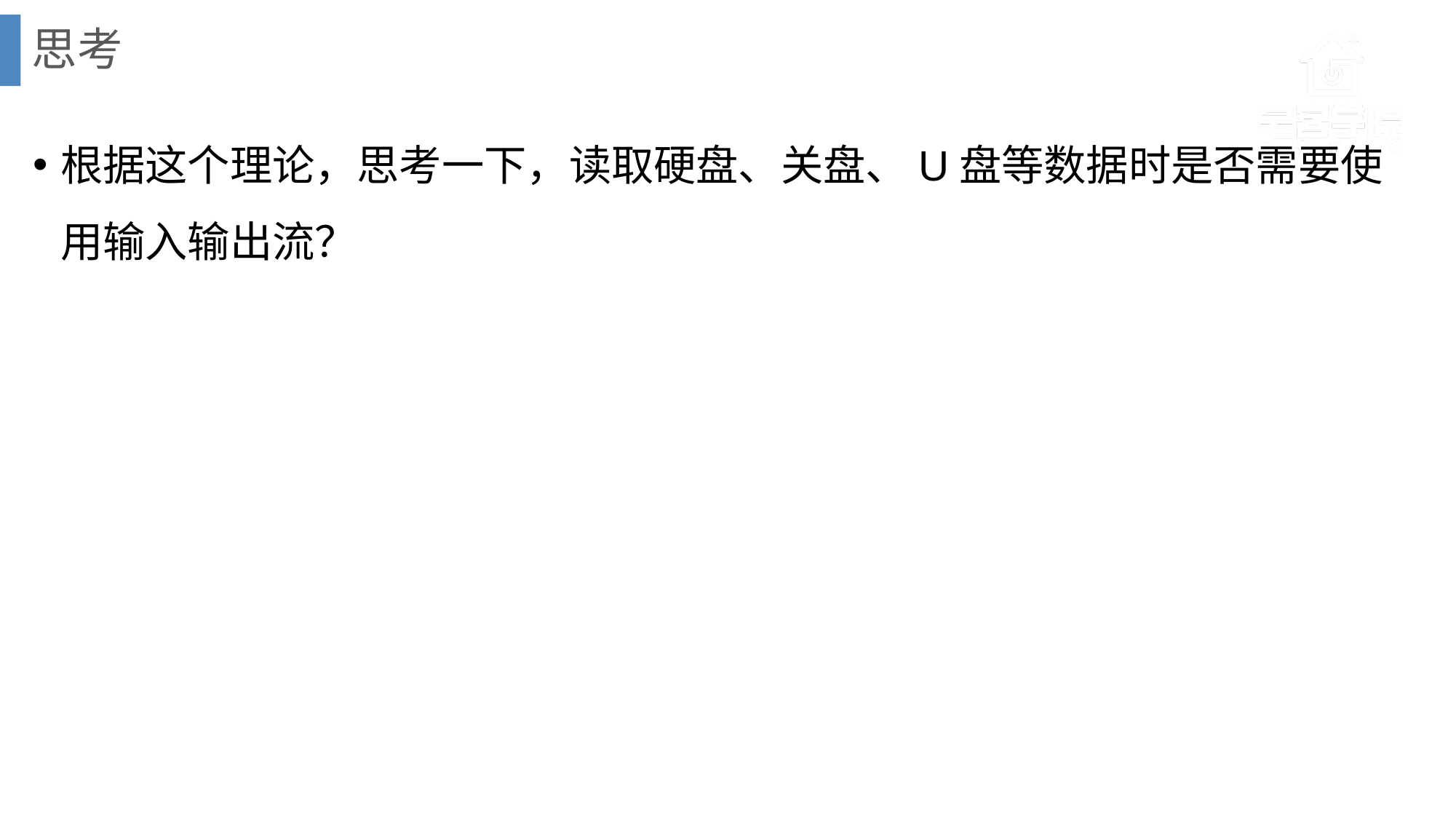

# 思考
根据这个理论，思考一下，读取硬盘、关盘、U盘等数据时是否需要使用输入输出流？